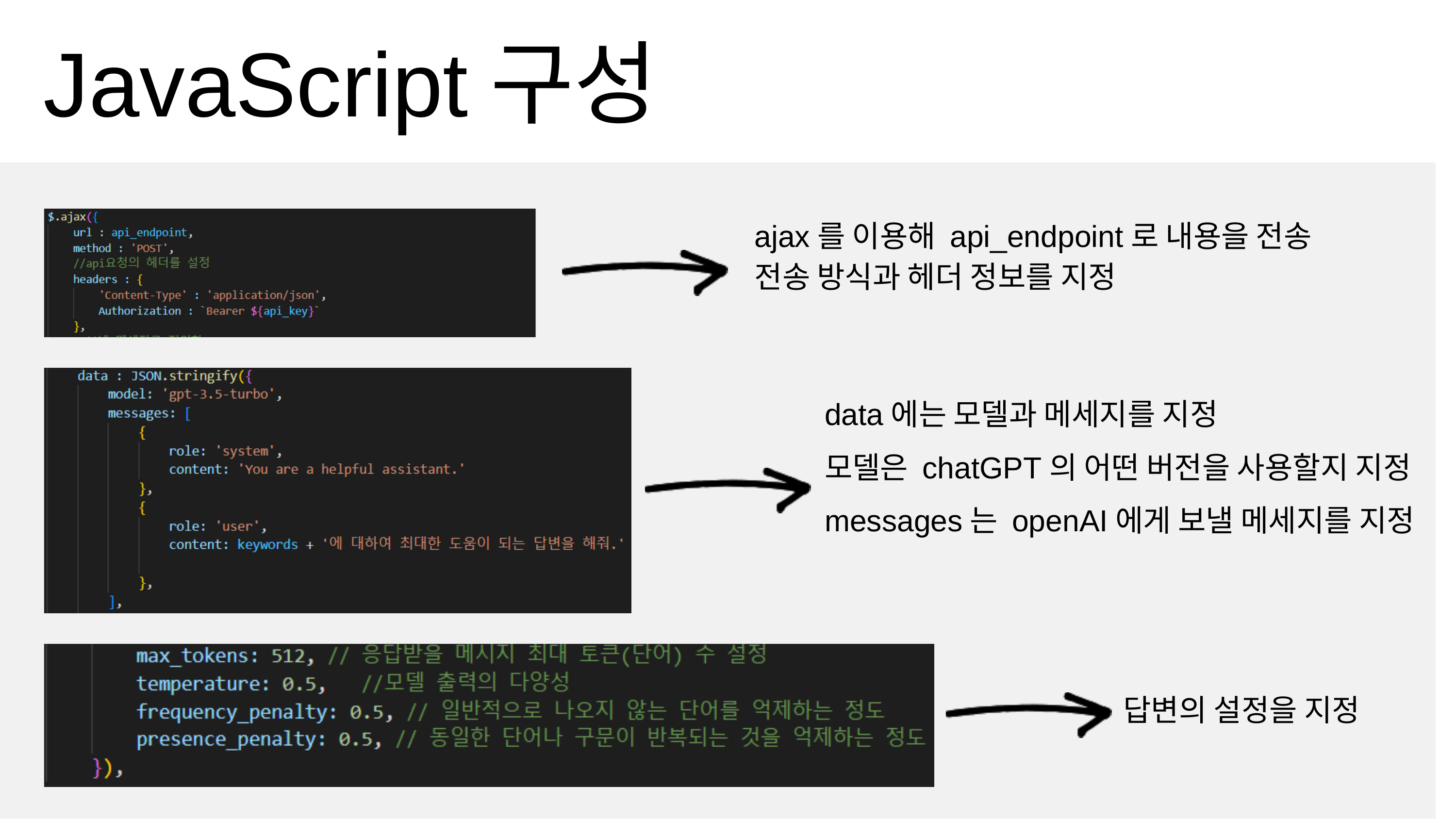

JavaScript구성

ajax를 이용해 api_endpoint로 내용을 전송

전송 방식과 헤더 정보를 지정

data에는 모델과 메세지를 지정
모델은 chatGPT의 어떤 버전을 사용할지 지정

messages는 openAI에게 보낼 메세지를 지정

답변의 설정을 지정